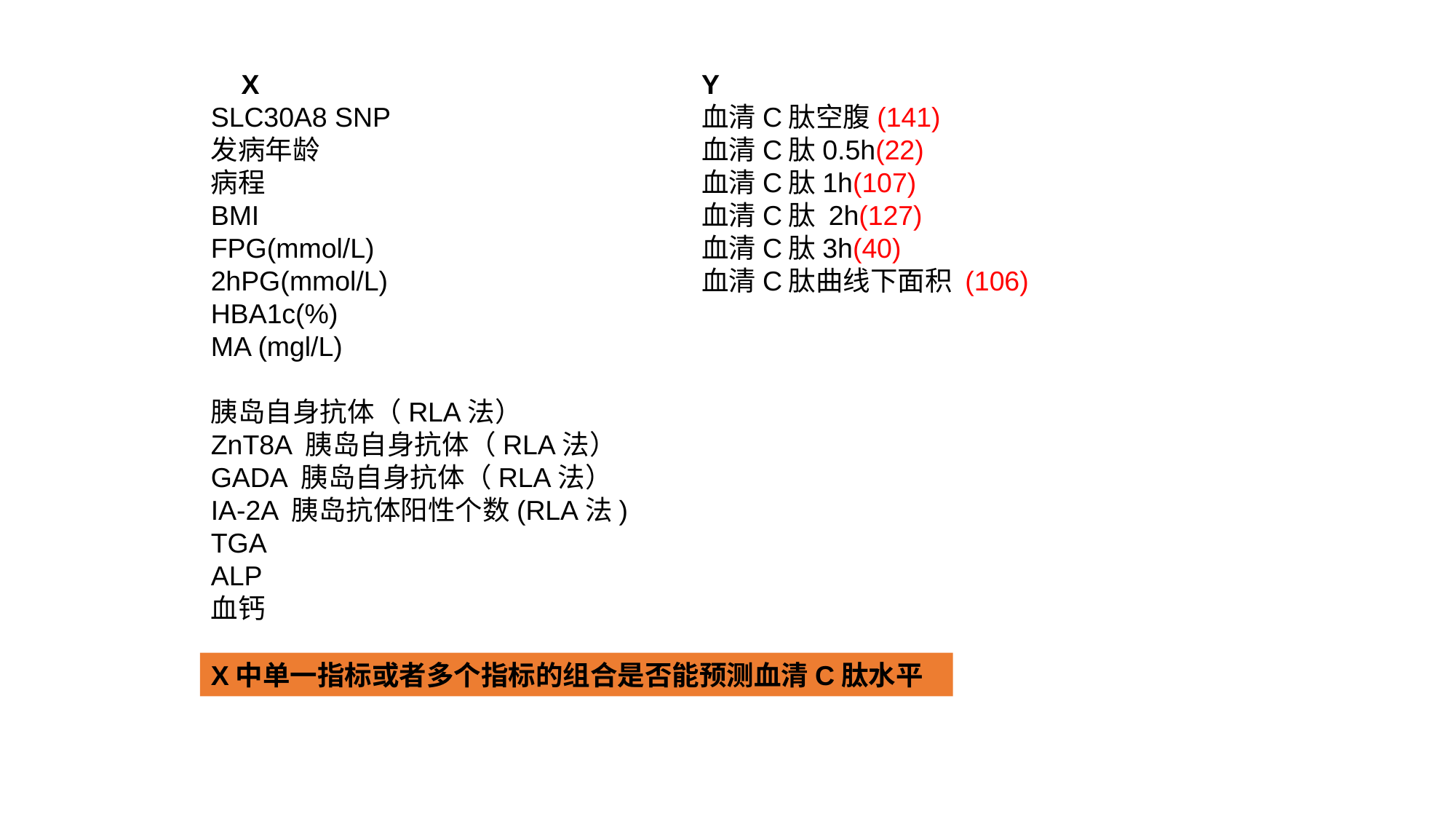

X
SLC30A8 SNP
发病年龄
病程
BMI
FPG(mmol/L)
2hPG(mmol/L)
HBA1c(%)
MA (mgl/L)
胰岛自身抗体（RLA法）
ZnT8A 胰岛自身抗体（RLA法）
GADA 胰岛自身抗体（RLA法）
IA-2A 胰岛抗体阳性个数(RLA法)
TGA
ALP
血钙

Y
血清C肽空腹(141)
血清C肽0.5h(22)
血清C肽1h(107)
血清C肽 2h(127)
血清C肽3h(40)
血清C肽曲线下面积 (106)
X中单一指标或者多个指标的组合是否能预测血清C肽水平